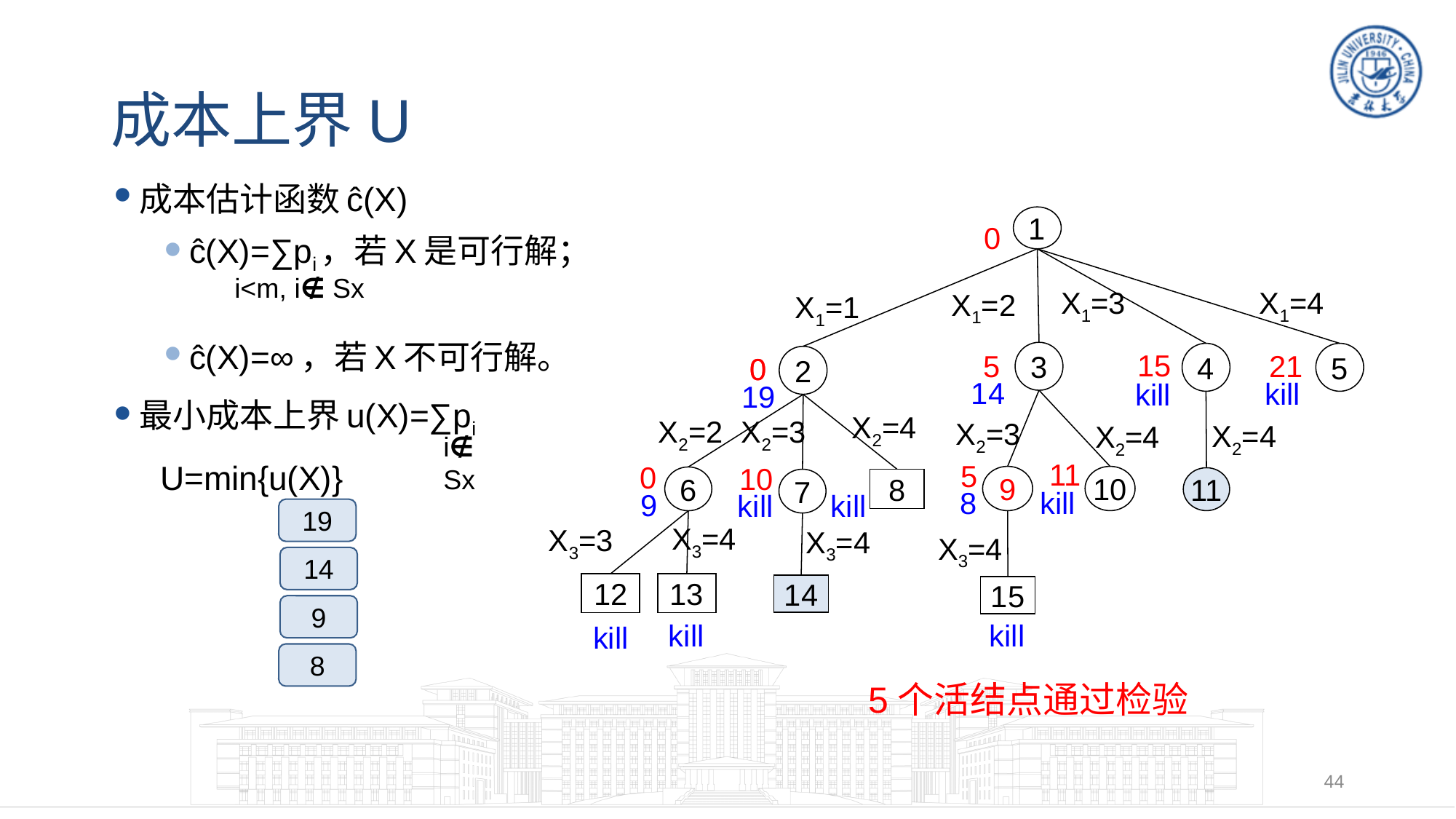

# 成本上界U
成本估计函数ĉ(X)
ĉ(X)=∑pi，若X是可行解；

ĉ(X)=∞，若X不可行解。
最小成本上界u(X)=∑pi
     U=min{u(X)}

1
X1=3
X1=4
X1=2
X1=1
3
4
5
2
0
i<m, i∉ Sx
15
5
21
0
0
14
kill
kill
19
X2=3
X2=4
9
10
X2=4
X2=2
X2=3
6
7
8
X2=4
i∉ Sx
11
5
0
10
11
8
kill
9
kill
kill
19
X3=4
X3=3
12
13
X3=4
X3=4
14
14
15
9
kill
kill
kill
8
5个活结点通过检验
44